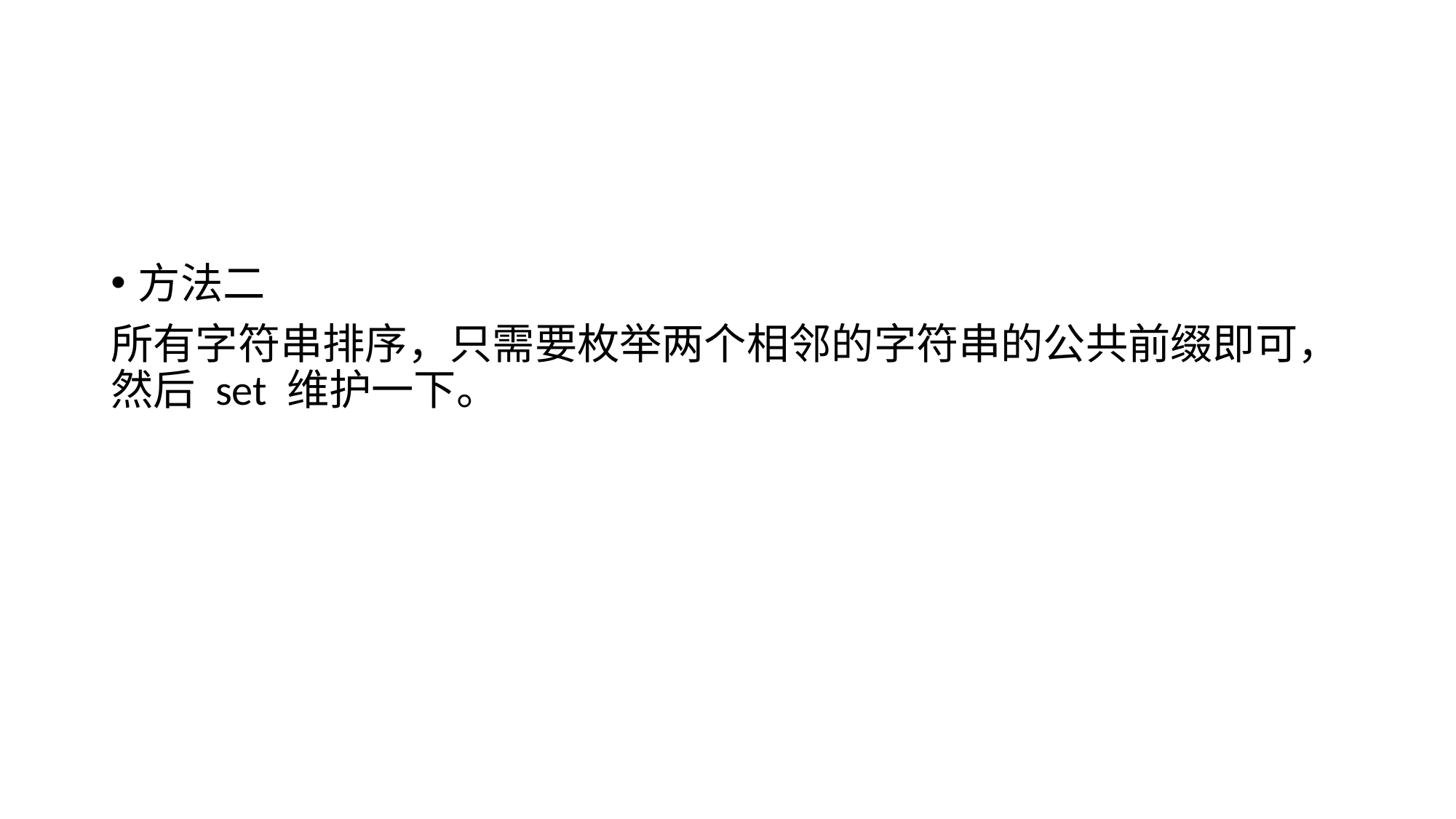

方法二
所有字符串排序，只需要枚举两个相邻的字符串的公共前缀即可，然后 set 维护一下。